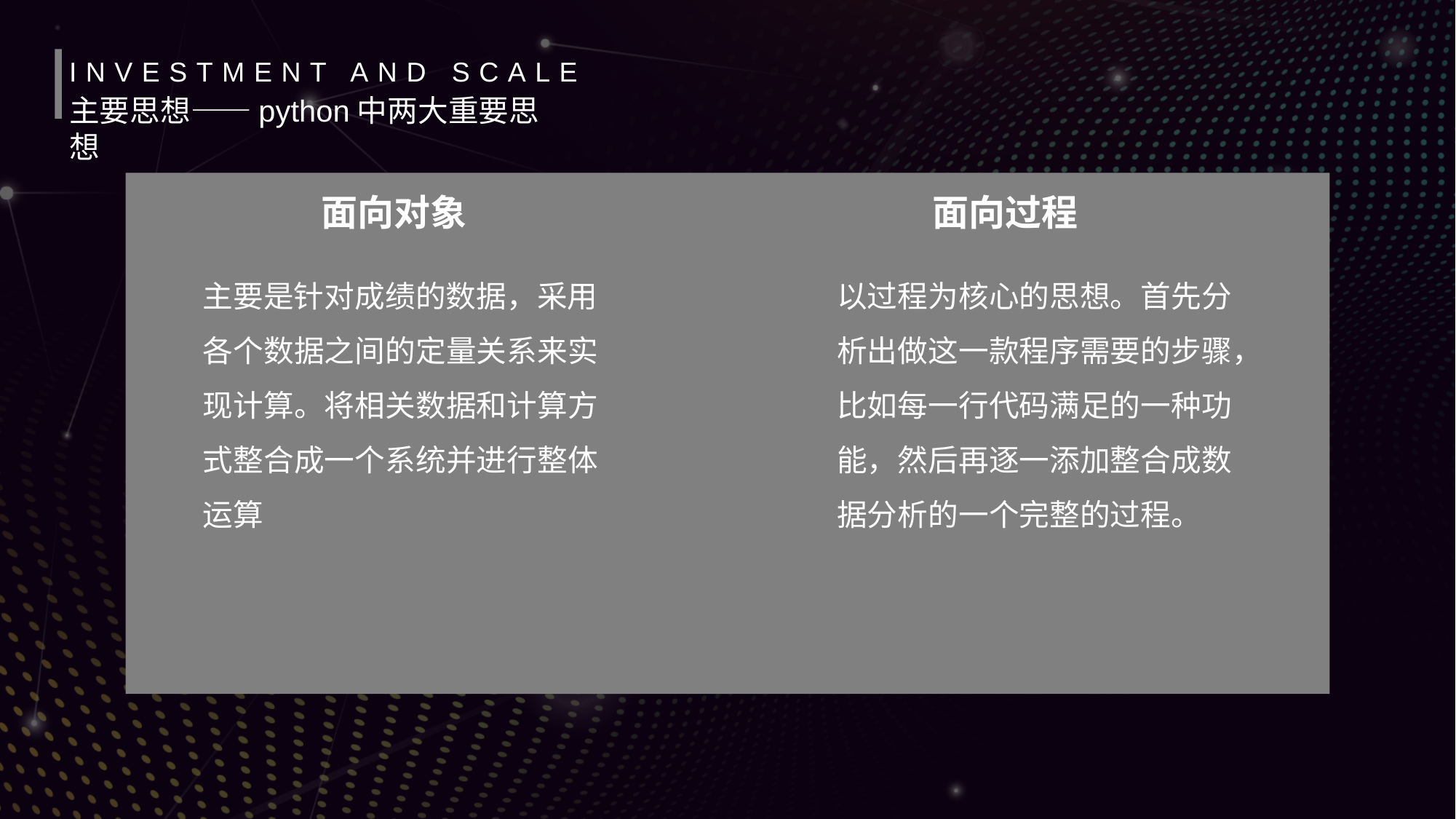

INVESTMENT AND SCALE

主要思想——python中两大重要思想

面向过程
面向对象
主要是针对成绩的数据，采用各个数据之间的定量关系来实现计算。将相关数据和计算方式整合成一个系统并进行整体运算
以过程为核心的思想。首先分析出做这一款程序需要的步骤，比如每一行代码满足的一种功能，然后再逐一添加整合成数据分析的一个完整的过程。